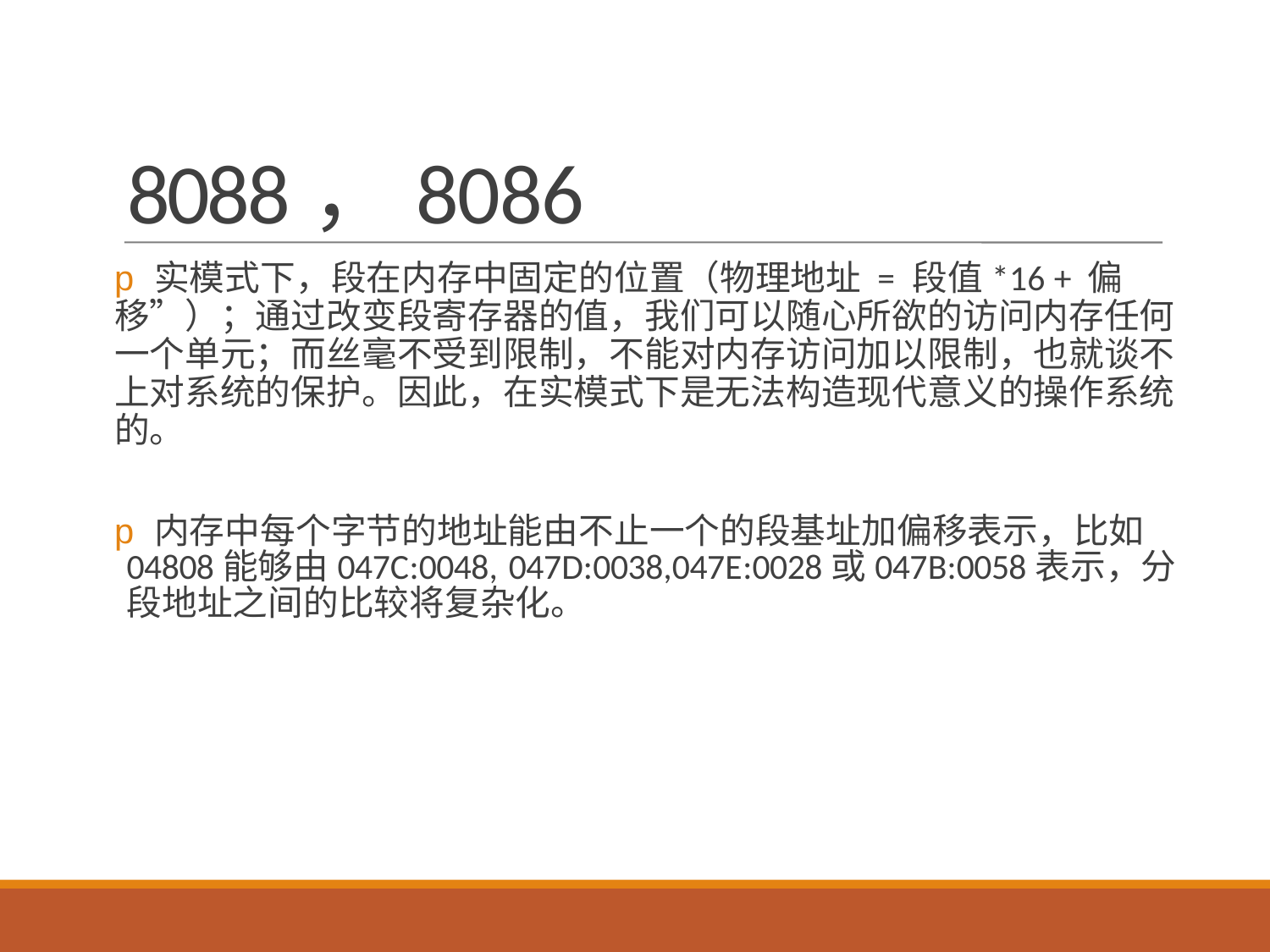

# 8088，8086
p实模式下，段在内存中固定的位置（物理地址 = 段值*16 + 偏移”）；通过改变段寄存器的值，我们可以随心所欲的访问内存任何一个单元；而丝毫不受到限制，不能对内存访问加以限制，也就谈不上对系统的保护。因此，在实模式下是无法构造现代意义的操作系统的。

p内存中每个字节的地址能由不止一个的段基址加偏移表示，比如
04808能够由047C:0048, 047D:0038,047E:0028或047B:0058表示，分段地址之间的比较将复杂化。